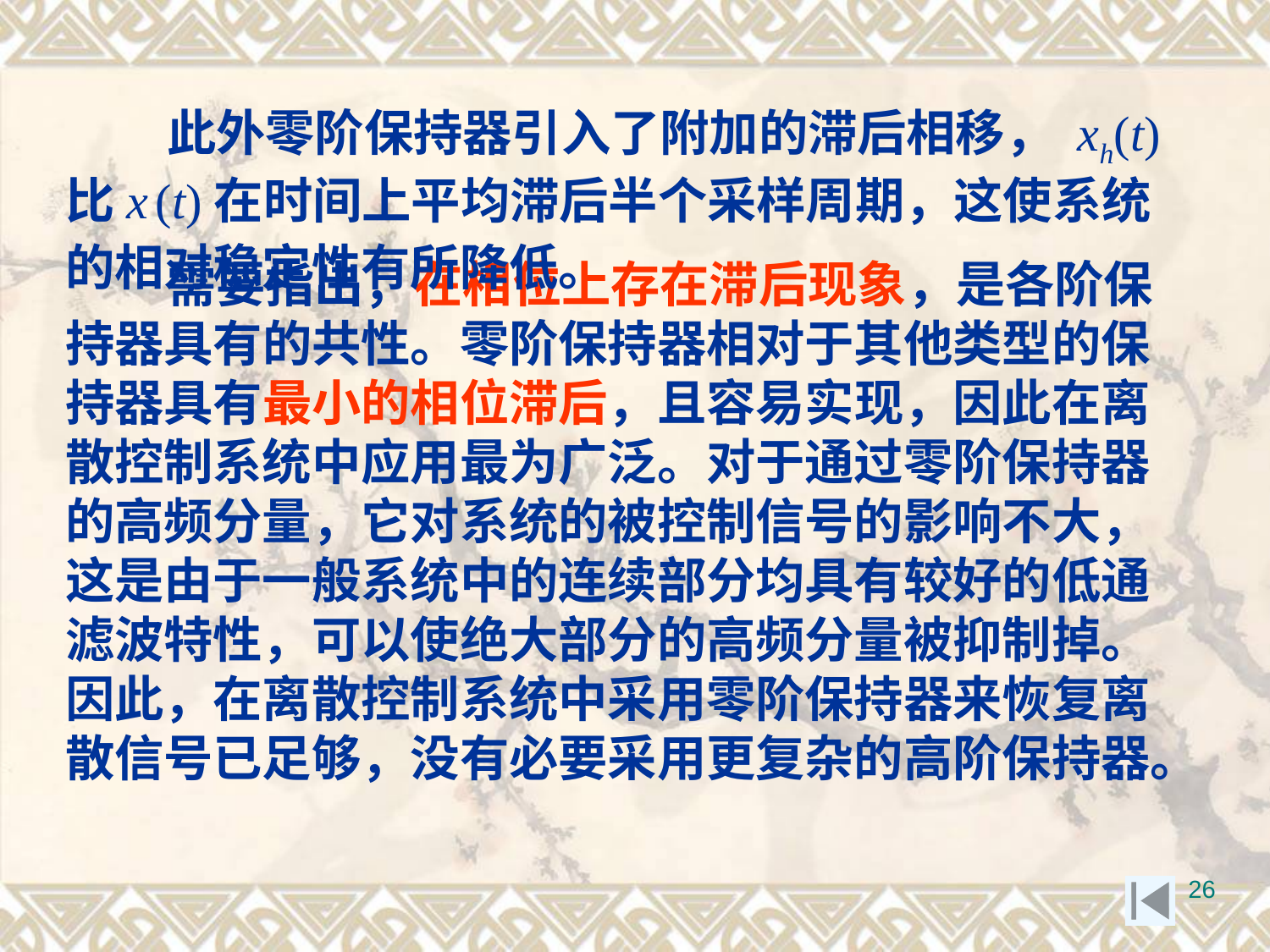

此外零阶保持器引入了附加的滞后相移， xh(t)比x (t)在时间上平均滞后半个采样周期，这使系统的相对稳定性有所降低。
        需要指出，在相位上存在滞后现象，是各阶保持器具有的共性。零阶保持器相对于其他类型的保持器具有最小的相位滞后，且容易实现，因此在离散控制系统中应用最为广泛。对于通过零阶保持器的高频分量，它对系统的被控制信号的影响不大，这是由于一般系统中的连续部分均具有较好的低通滤波特性，可以使绝大部分的高频分量被抑制掉。因此，在离散控制系统中采用零阶保持器来恢复离散信号已足够，没有必要采用更复杂的高阶保持器。
26